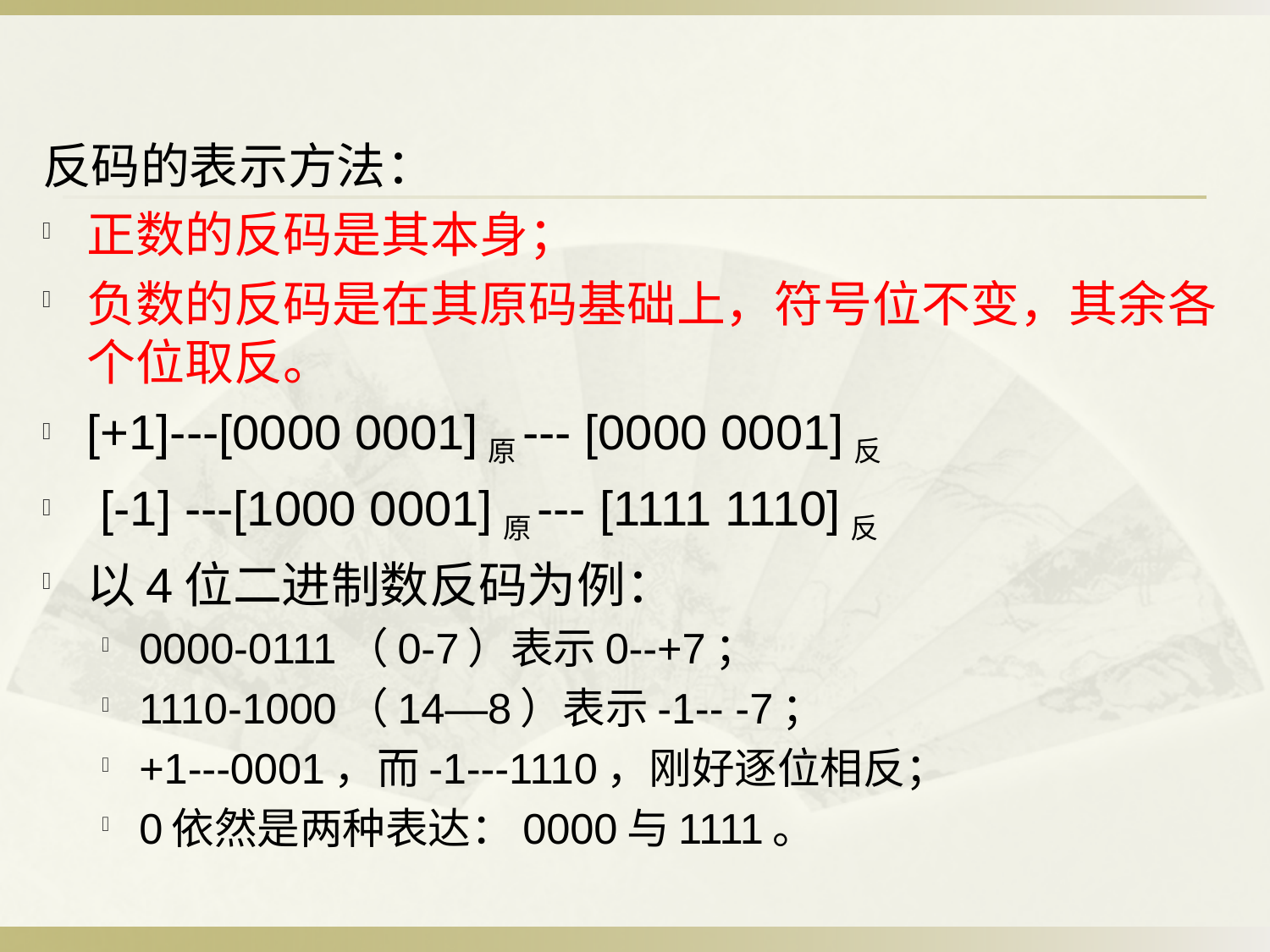

反码的表示方法：
正数的反码是其本身；
负数的反码是在其原码基础上，符号位不变，其余各个位取反。
[+1]---[0000 0001]原--- [0000 0001]反
 [-1] ---[1000 0001]原--- [1111 1110]反
以4位二进制数反码为例：
0000-0111（0-7）表示0--+7；
1110-1000（14—8）表示-1-- -7；
+1---0001，而-1---1110，刚好逐位相反；
0依然是两种表达：0000与1111。